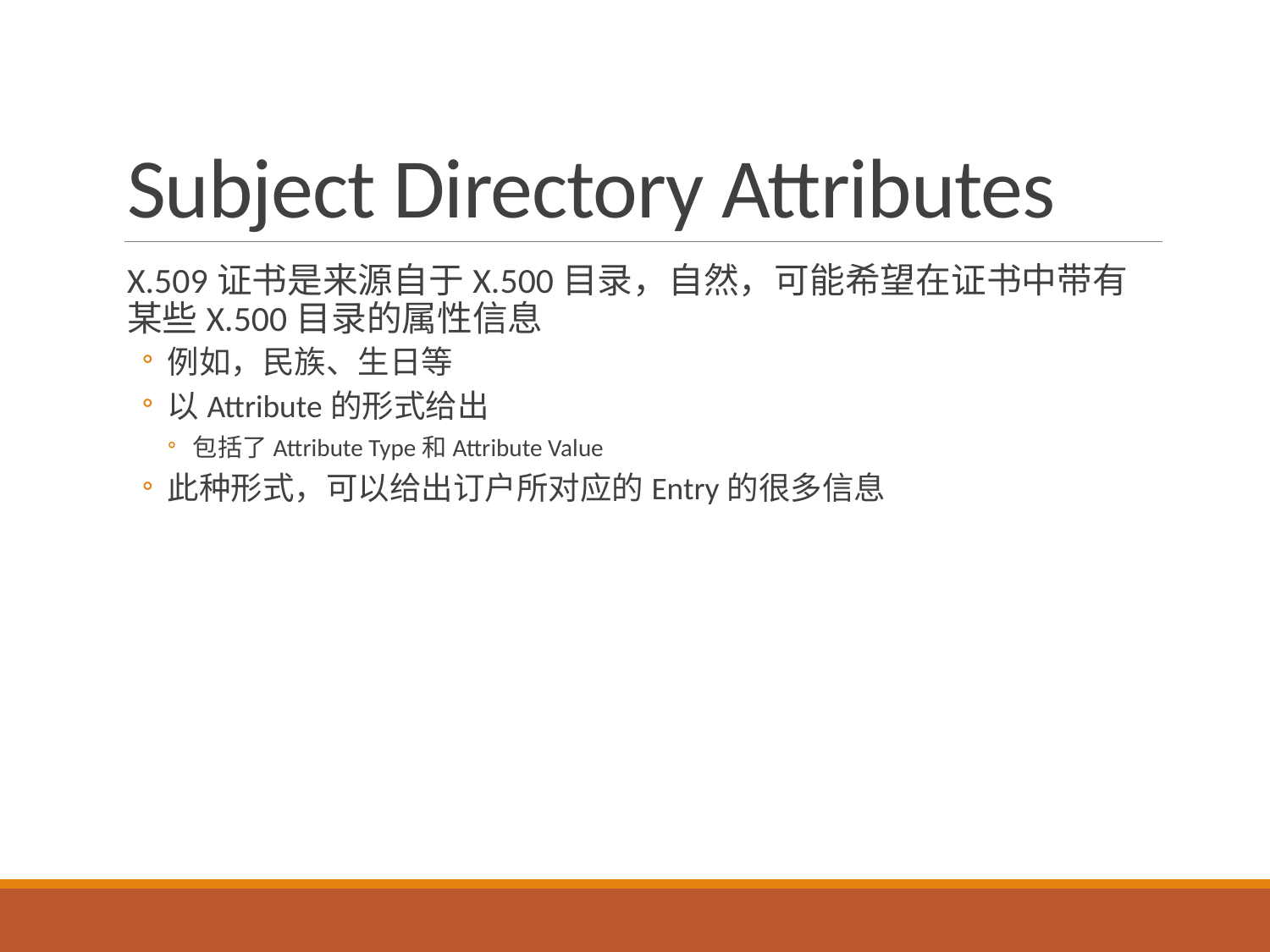

# Subject Directory Attributes
X.509证书是来源自于X.500目录，自然，可能希望在证书中带有某些X.500目录的属性信息
例如，民族、生日等
以Attribute的形式给出
包括了Attribute Type和Attribute Value
此种形式，可以给出订户所对应的Entry的很多信息
66